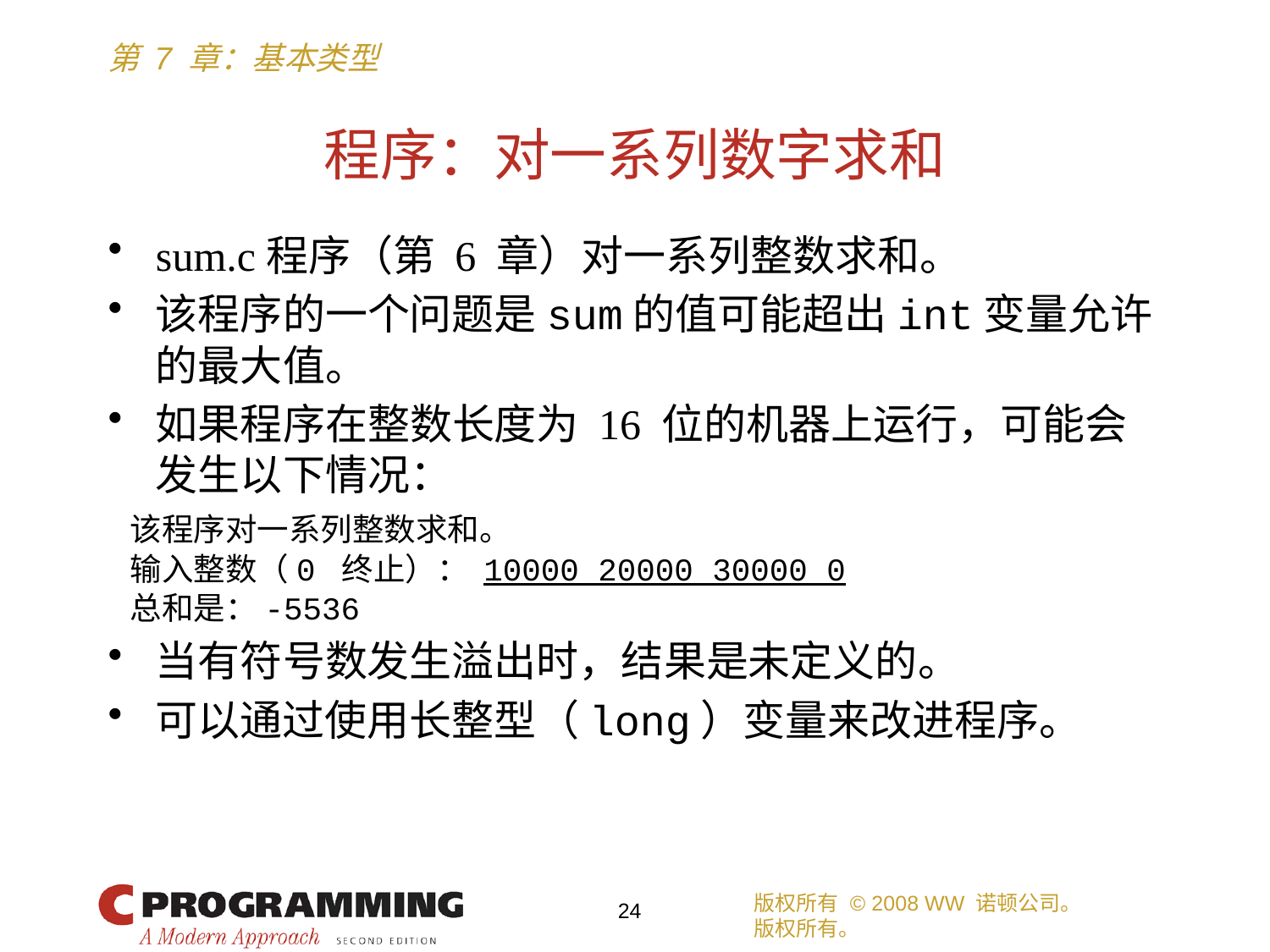

# 程序：对一系列数字求和
sum.c程序（第 6 章）对一系列整数求和。
该程序的一个问题是sum的值可能超出int变量允许的最大值。
如果程序在整数长度为 16 位的机器上运行，可能会发生以下情况：
  该程序对一系列整数求和。
  输入整数（0 终止）： 10000 20000 30000 0
  总和是：-5536
当有符号数发生溢出时，结果是未定义的。
可以通过使用长整型（long）变量来改进程序。

版权所有 © 2008 WW 诺顿公司。
版权所有。
24